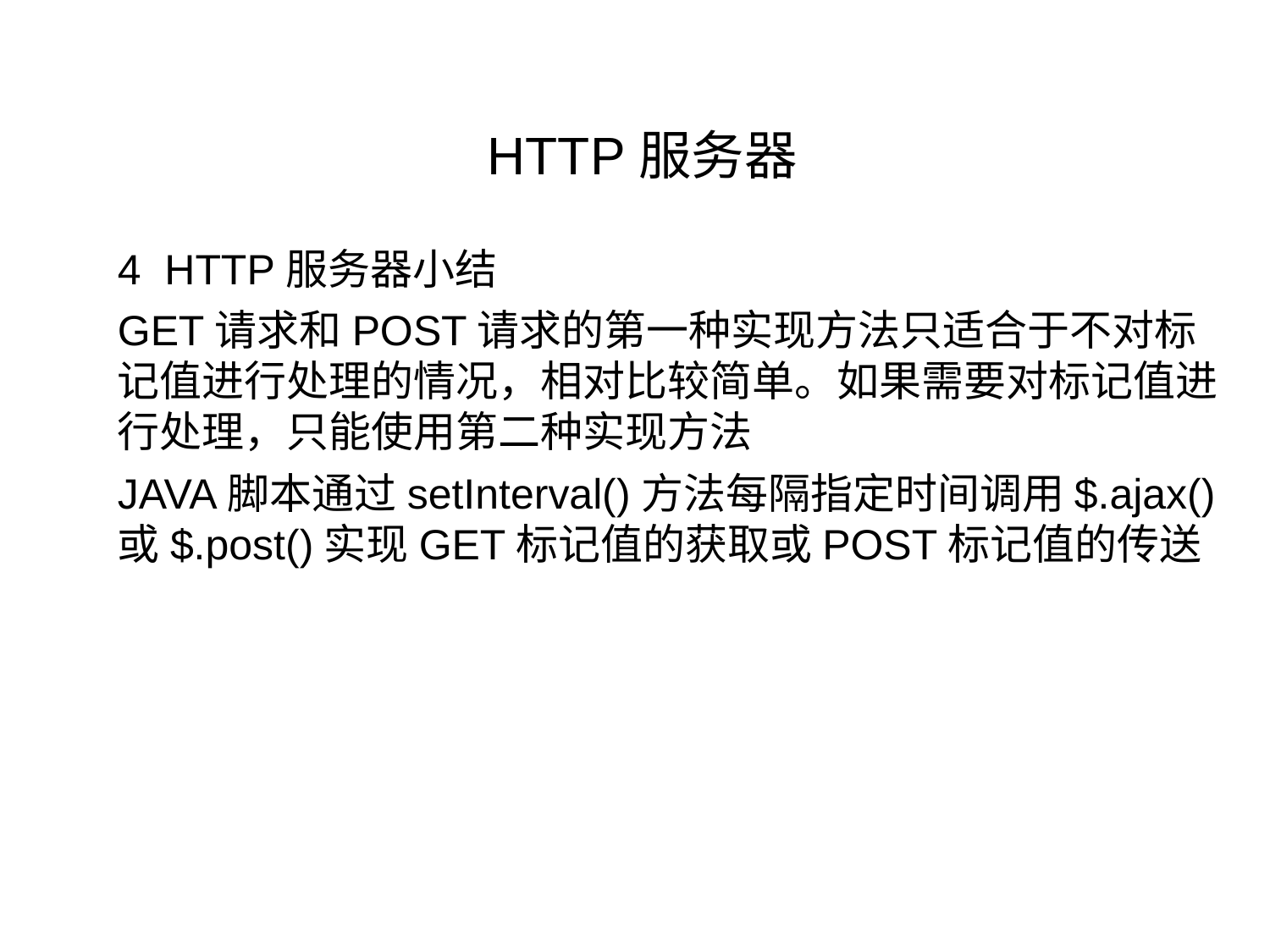

HTTP服务器
4  HTTP服务器小结
GET请求和POST请求的第一种实现方法只适合于不对标记值进行处理的情况，相对比较简单。如果需要对标记值进行处理，只能使用第二种实现方法
JAVA脚本通过setInterval()方法每隔指定时间调用$.ajax()或$.post()实现GET标记值的获取或POST标记值的传送